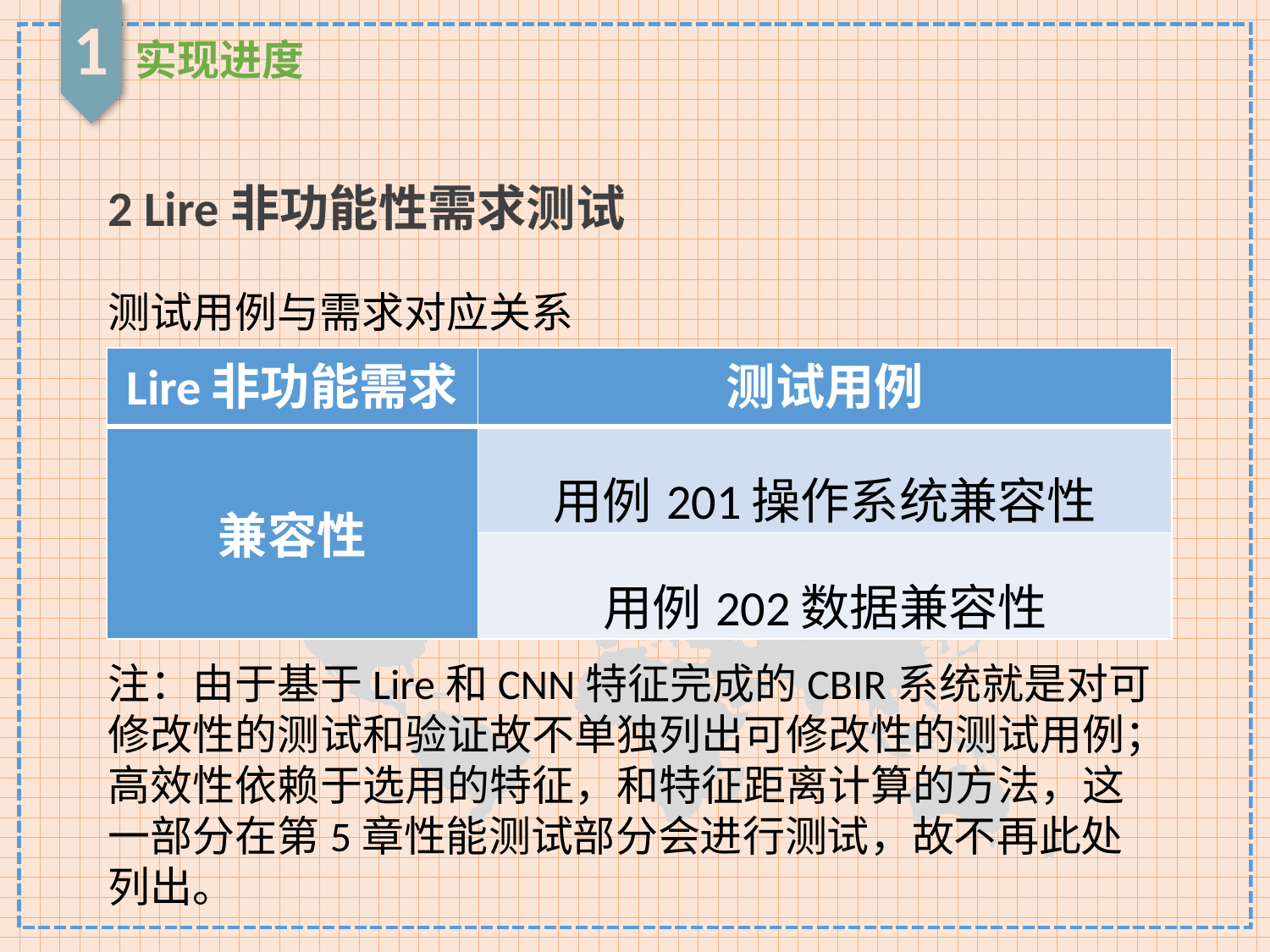

1
实现进度

2 Lire非功能性需求测试
测试用例与需求对应关系

| Lire非功能需求 | 测试用例 |
| --- | --- |
| 兼容性 | 用例201操作系统兼容性 |
|  | 用例202数据兼容性 |

注：由于基于Lire和CNN特征完成的CBIR系统就是对可修改性的测试和验证故不单独列出可修改性的测试用例；高效性依赖于选用的特征，和特征距离计算的方法，这一部分在第5章性能测试部分会进行测试，故不再此处列出。